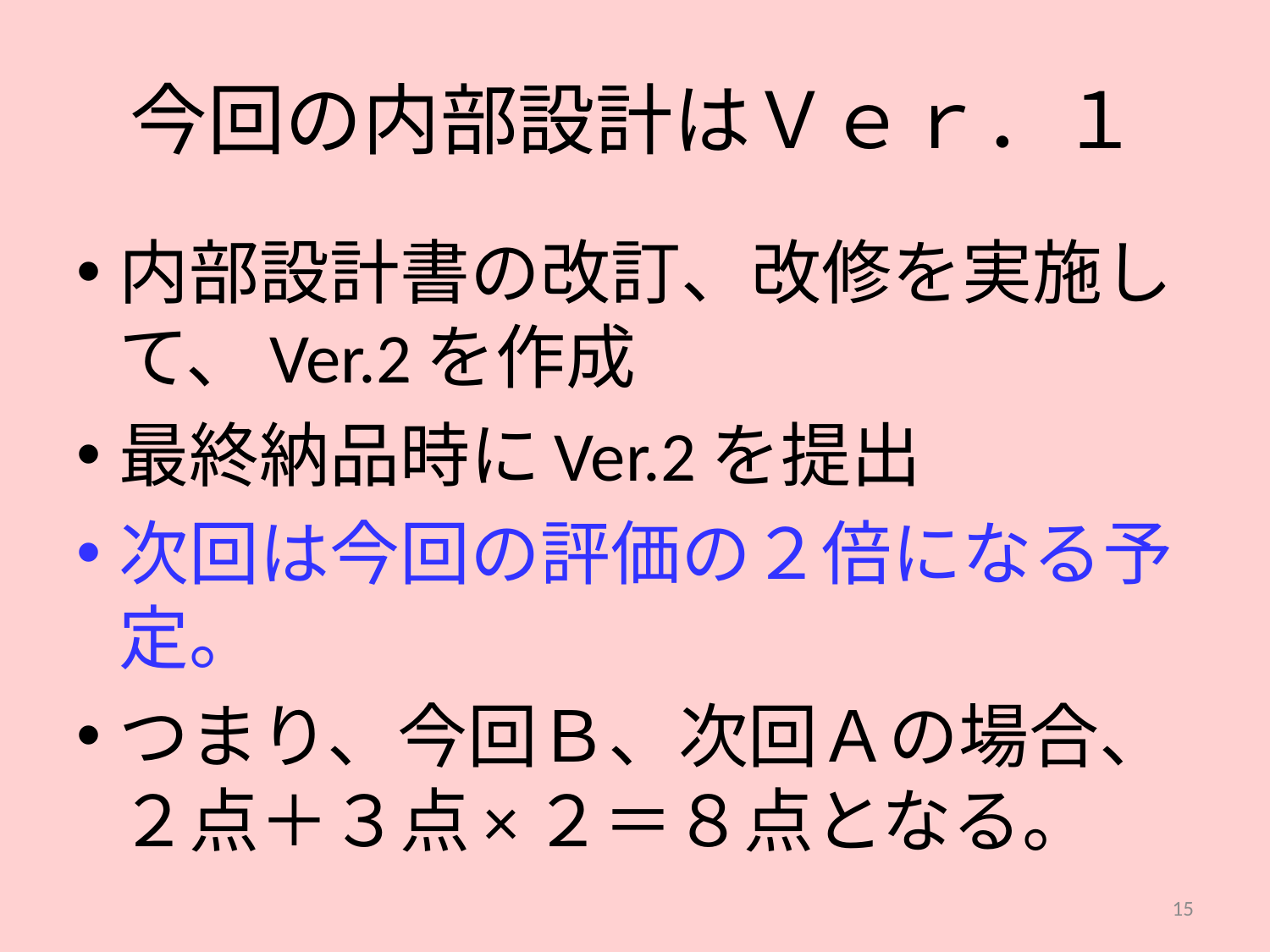

# 今回の内部設計はＶｅｒ．１
内部設計書の改訂、改修を実施して、Ver.2を作成
最終納品時にVer.2を提出
次回は今回の評価の２倍になる予定。
つまり、今回Ｂ、次回Ａの場合、２点＋３点×２＝８点となる。
15